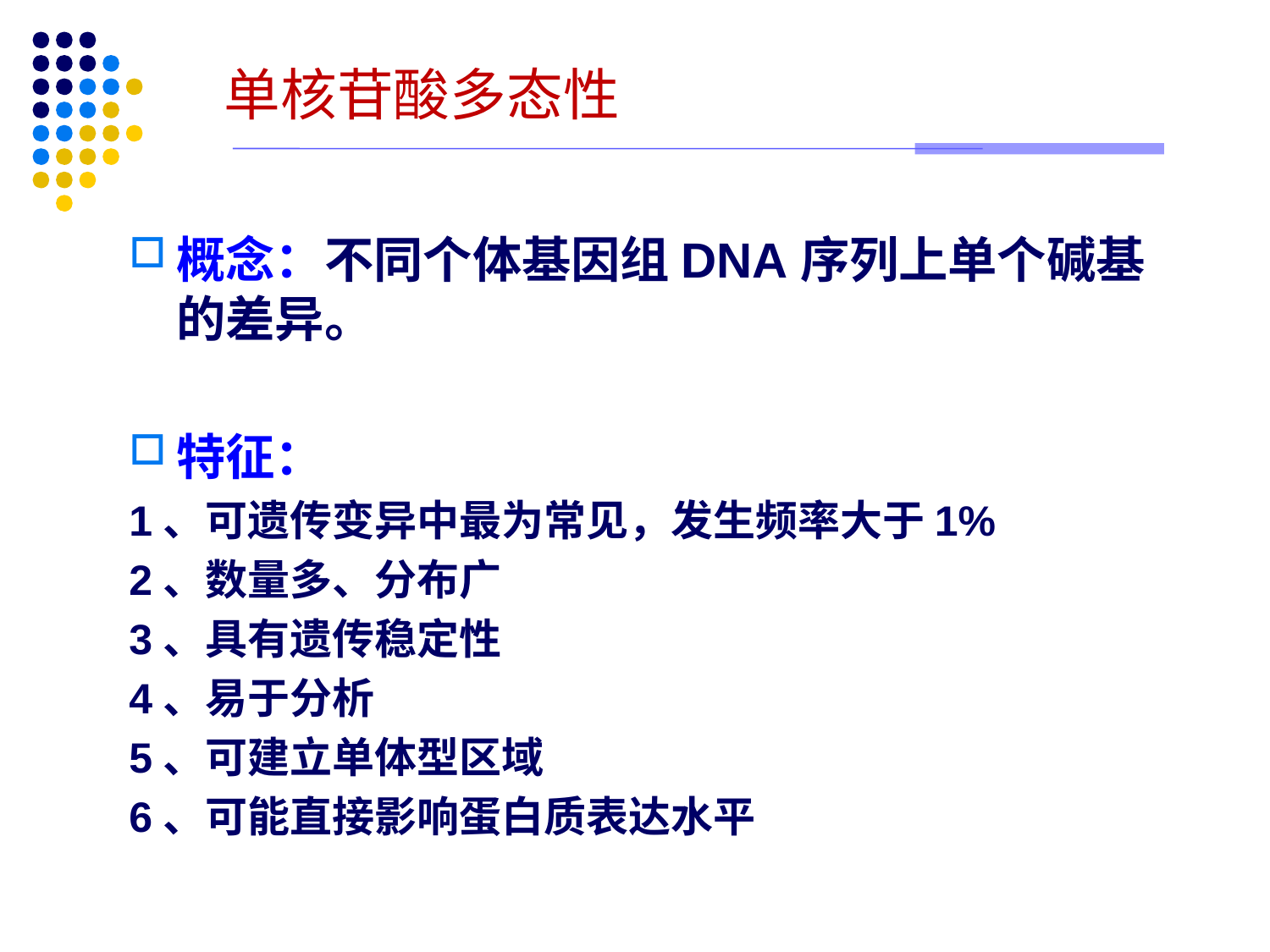

# 单核苷酸多态性
概念：不同个体基因组DNA序列上单个碱基的差异。

特征：
1、可遗传变异中最为常见，发生频率大于1%
2、数量多、分布广
3、具有遗传稳定性
4、易于分析
5、可建立单体型区域
6、可能直接影响蛋白质表达水平